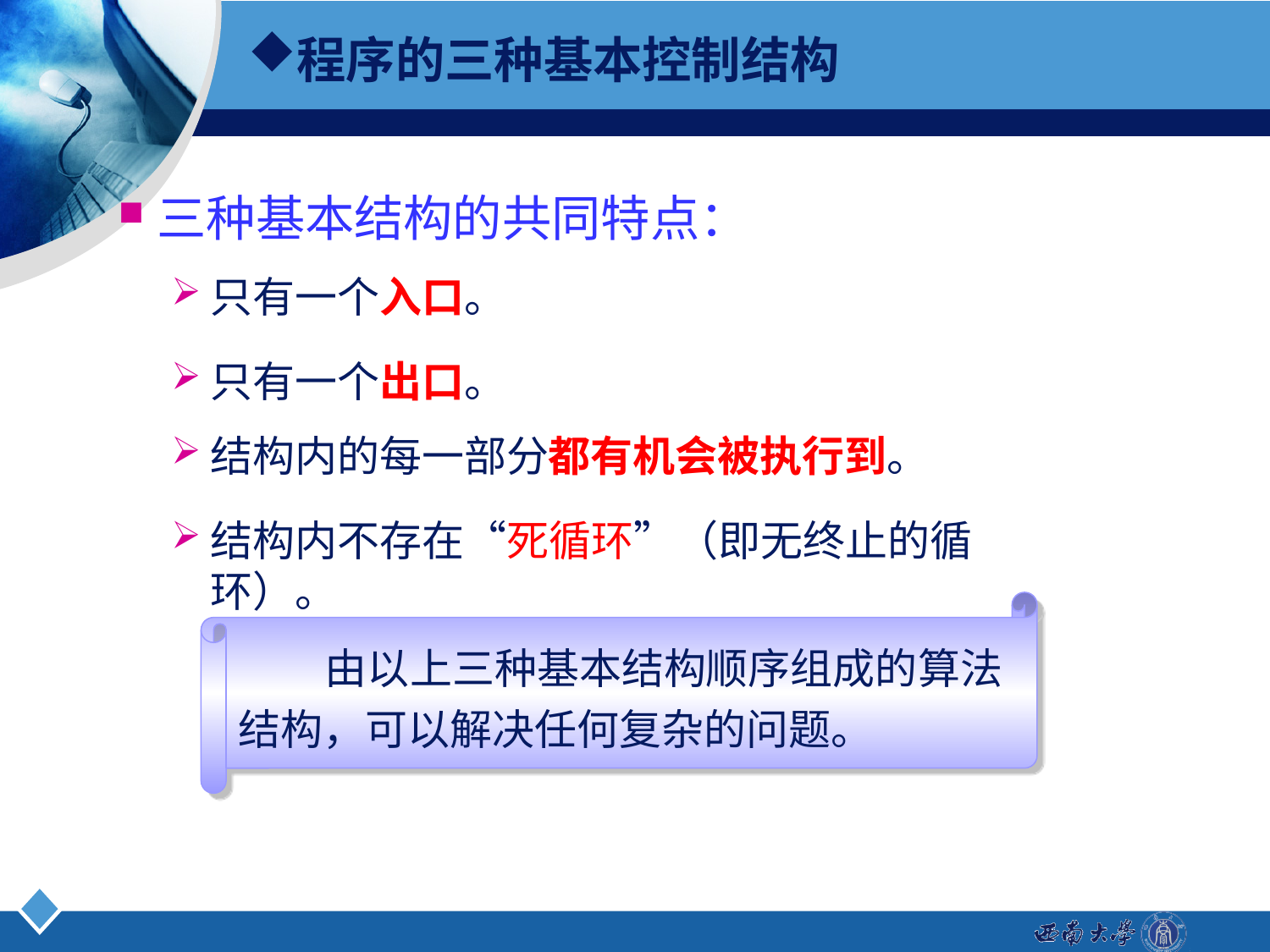

# 程序的三种基本控制结构
三种基本结构的共同特点：
只有一个入口。
只有一个出口。
结构内的每一部分都有机会被执行到。
结构内不存在“死循环”（即无终止的循环）。
        由以上三种基本结构顺序组成的算法
结构，可以解决任何复杂的问题。